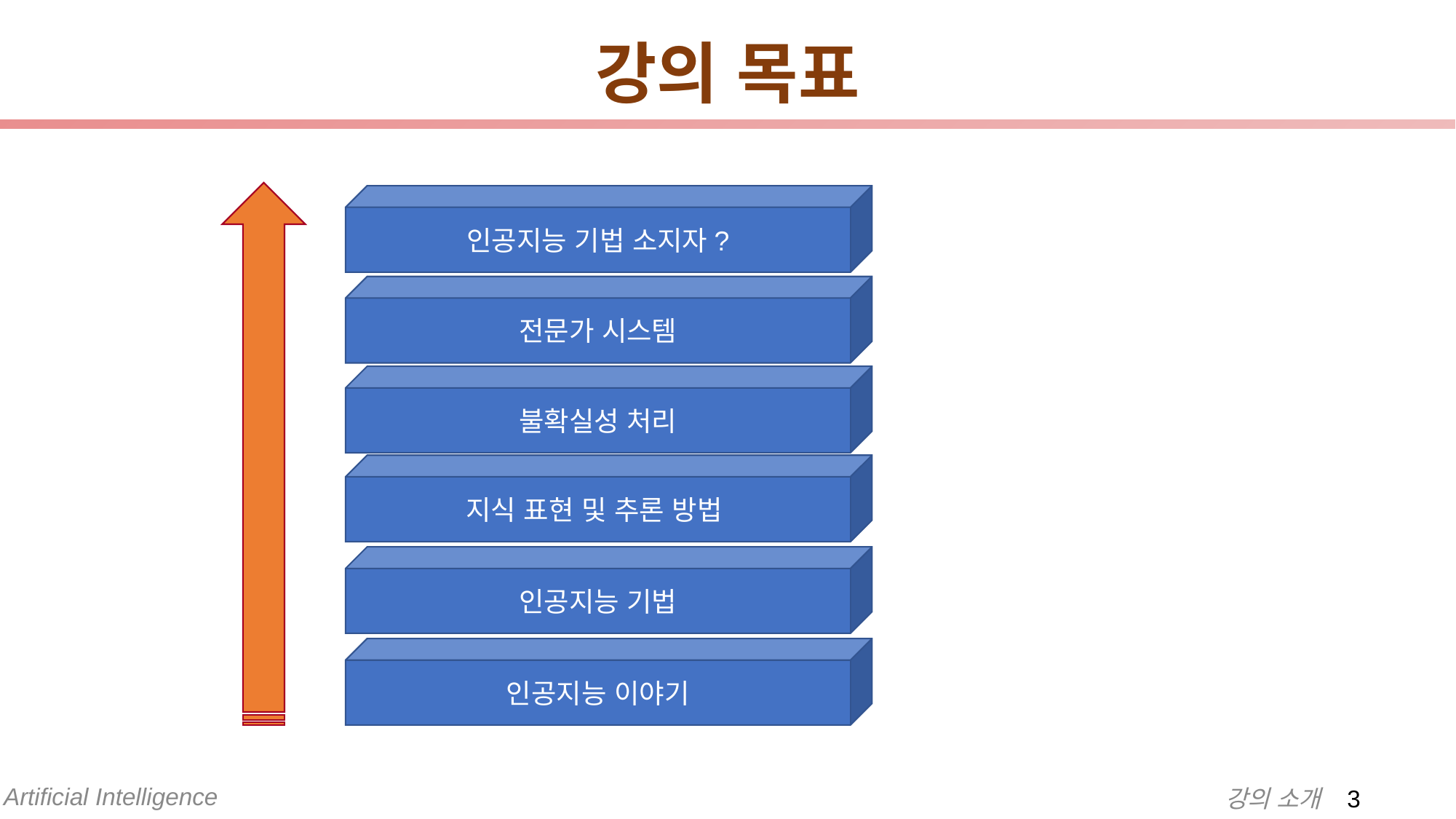

# 강의 목표
인공지능 기법 소지자?
전문가 시스템
불확실성 처리

지식 표현 및 추론 방법
인공지능 기법
인공지능 이야기